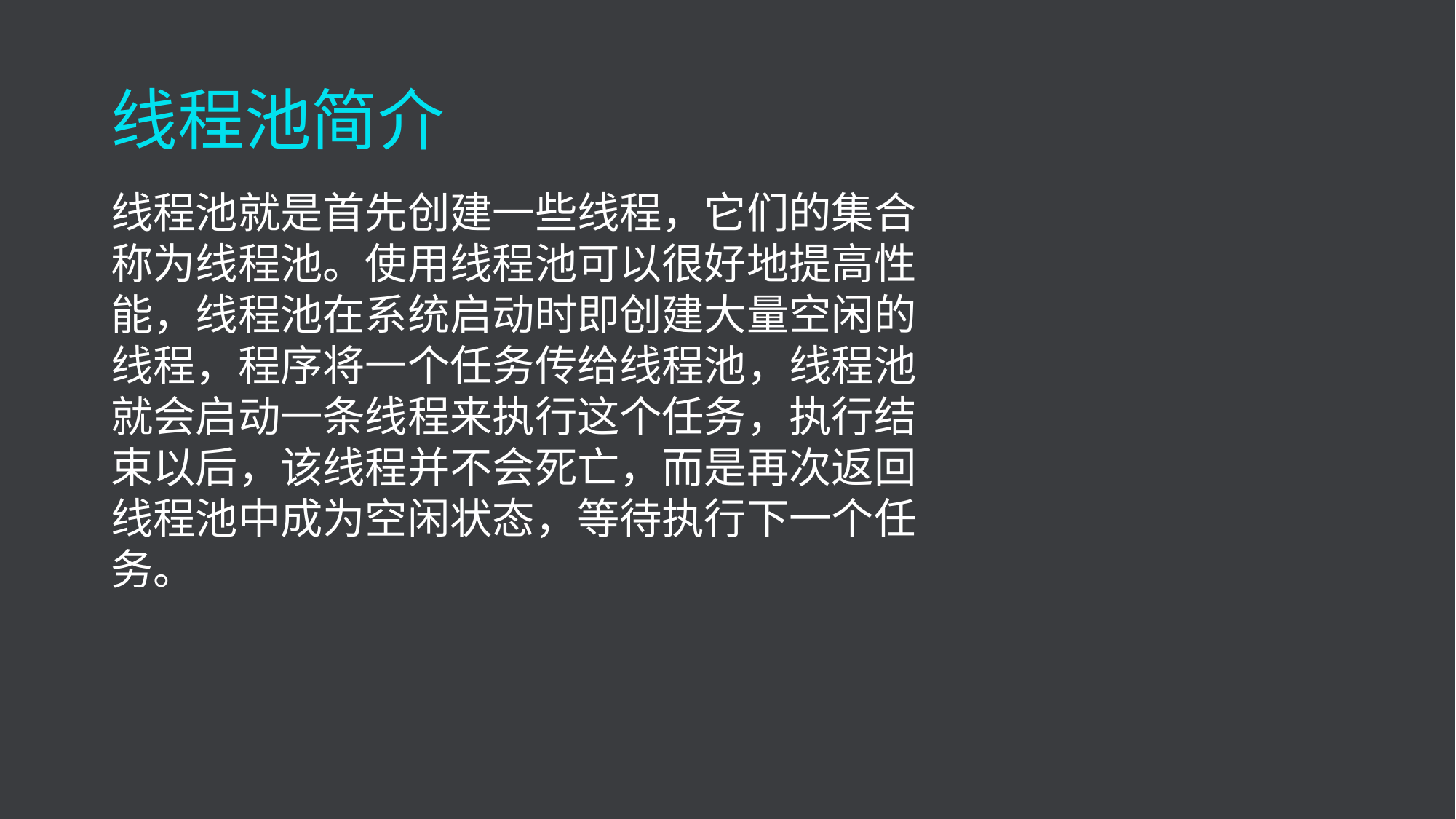

线程池简介
线程池就是首先创建一些线程，它们的集合称为线程池。使用线程池可以很好地提高性能，线程池在系统启动时即创建大量空闲的线程，程序将一个任务传给线程池，线程池就会启动一条线程来执行这个任务，执行结束以后，该线程并不会死亡，而是再次返回线程池中成为空闲状态，等待执行下一个任务。